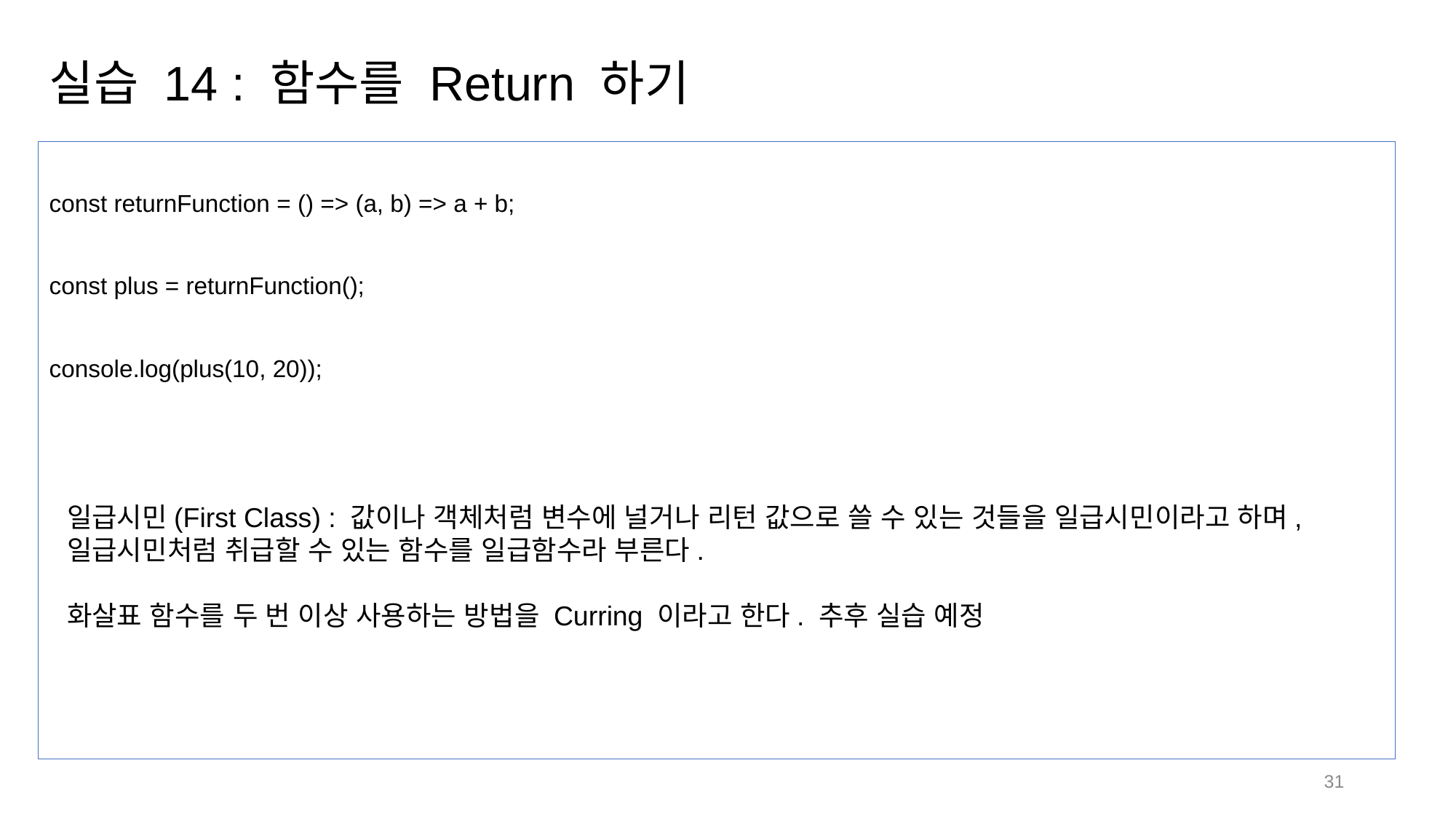

# 실습 14 : 함수를 Return 하기

const returnFunction = () => (a, b) => a + b;

const plus = returnFunction();

console.log(plus(10, 20));
일급시민(First Class) : 값이나 객체처럼 변수에 널거나 리턴 값으로 쓸 수 있는 것들을 일급시민이라고 하며, 일급시민처럼 취급할 수 있는 함수를 일급함수라 부른다.

화살표 함수를 두 번 이상 사용하는 방법을 Curring 이라고 한다. 추후 실습 예정
31